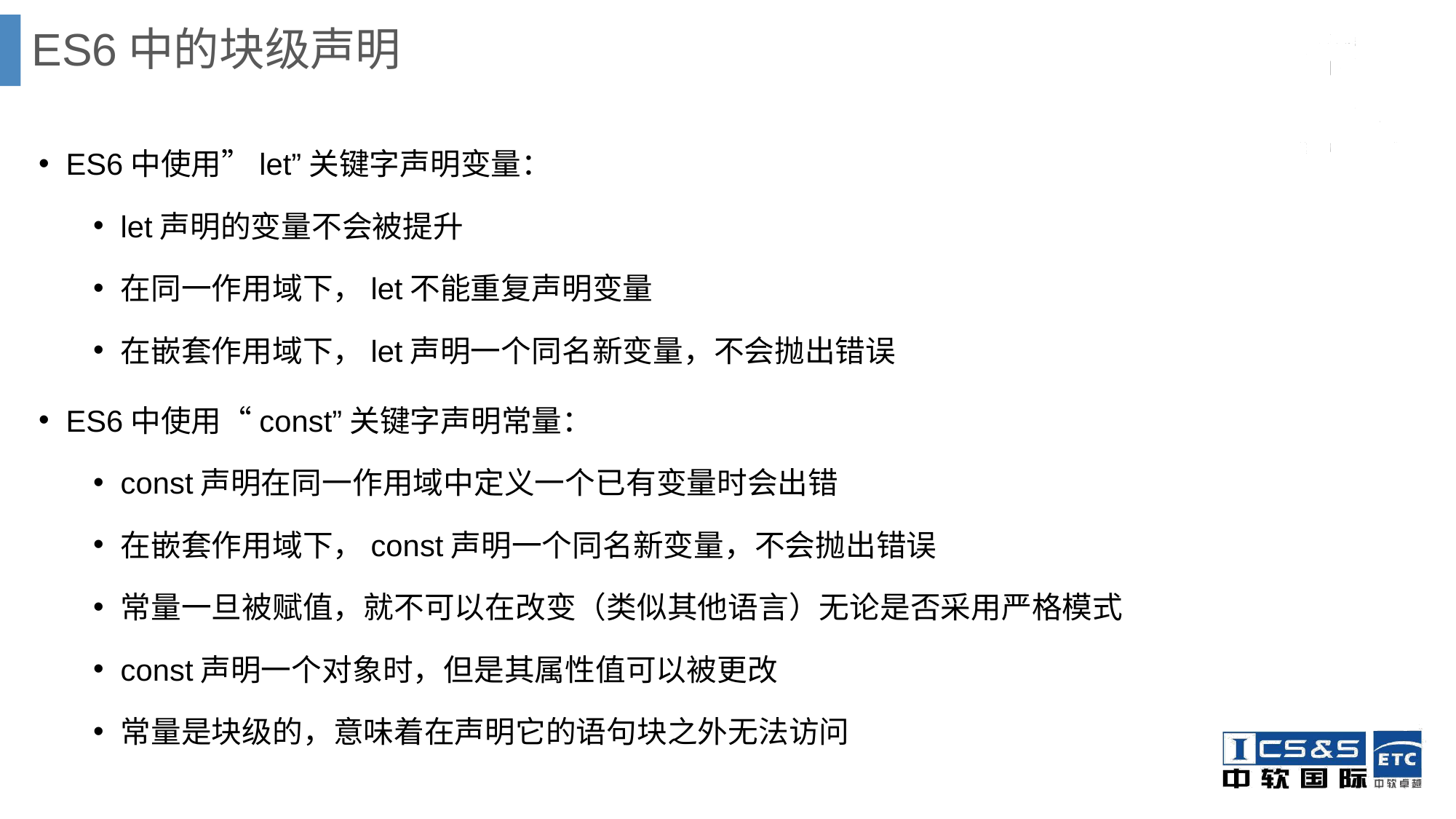

# ES6中的块级声明
ES6中使用”let”关键字声明变量：
let声明的变量不会被提升
在同一作用域下，let不能重复声明变量
在嵌套作用域下，let声明一个同名新变量，不会抛出错误
ES6中使用“const”关键字声明常量：
const声明在同一作用域中定义一个已有变量时会出错
在嵌套作用域下，const声明一个同名新变量，不会抛出错误
常量一旦被赋值，就不可以在改变（类似其他语言）无论是否采用严格模式
const声明一个对象时，但是其属性值可以被更改
常量是块级的，意味着在声明它的语句块之外无法访问